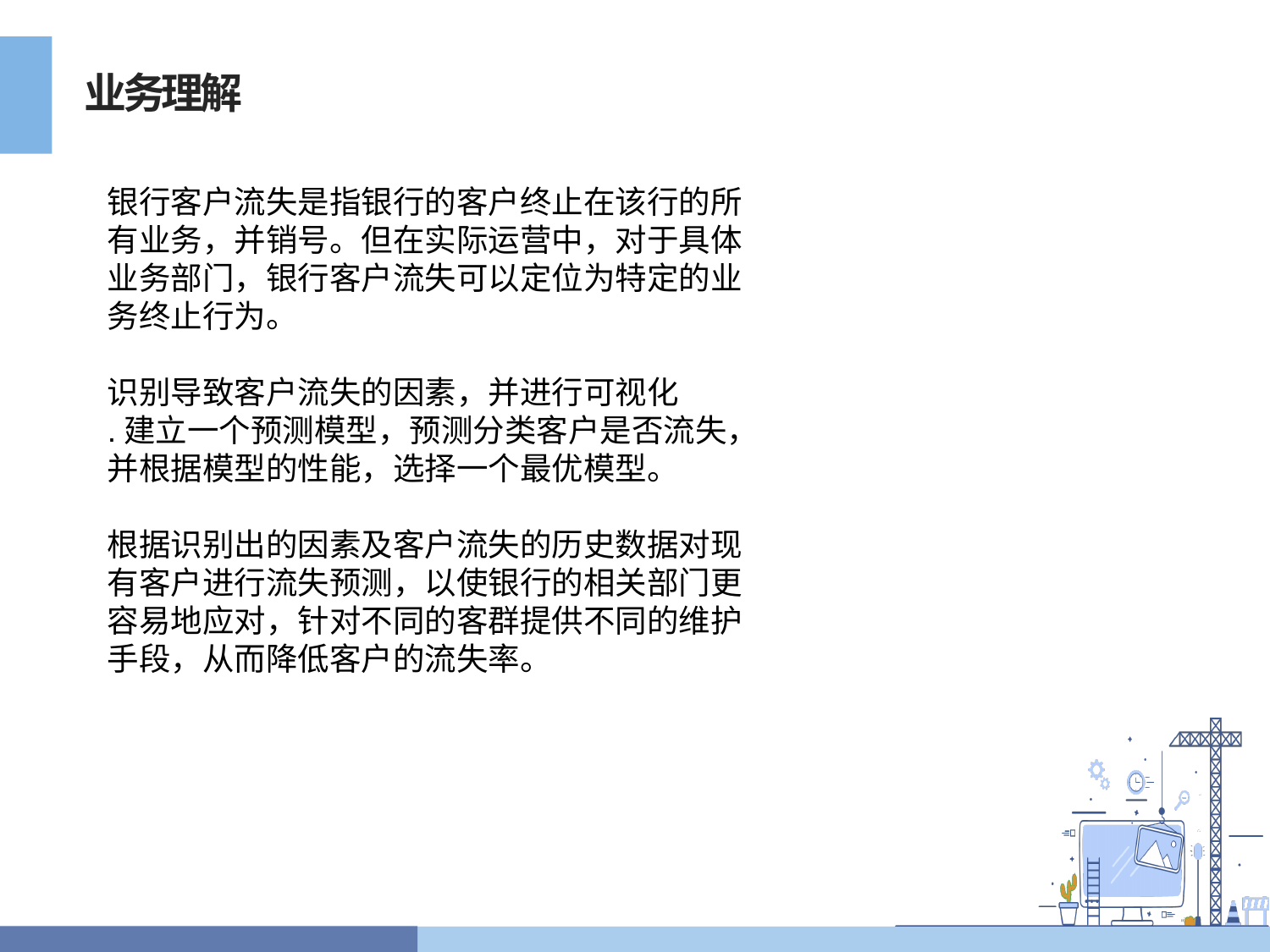

# 业务理解
银行客户流失是指银行的客户终止在该行的所有业务，并销号。但在实际运营中，对于具体业务部门，银行客户流失可以定位为特定的业务终止行为。

识别导致客户流失的因素，并进行可视化
.建立一个预测模型，预测分类客户是否流失，并根据模型的性能，选择一个最优模型。

根据识别出的因素及客户流失的历史数据对现有客户进行流失预测，以使银行的相关部门更容易地应对，针对不同的客群提供不同的维护手段，从而降低客户的流失率。